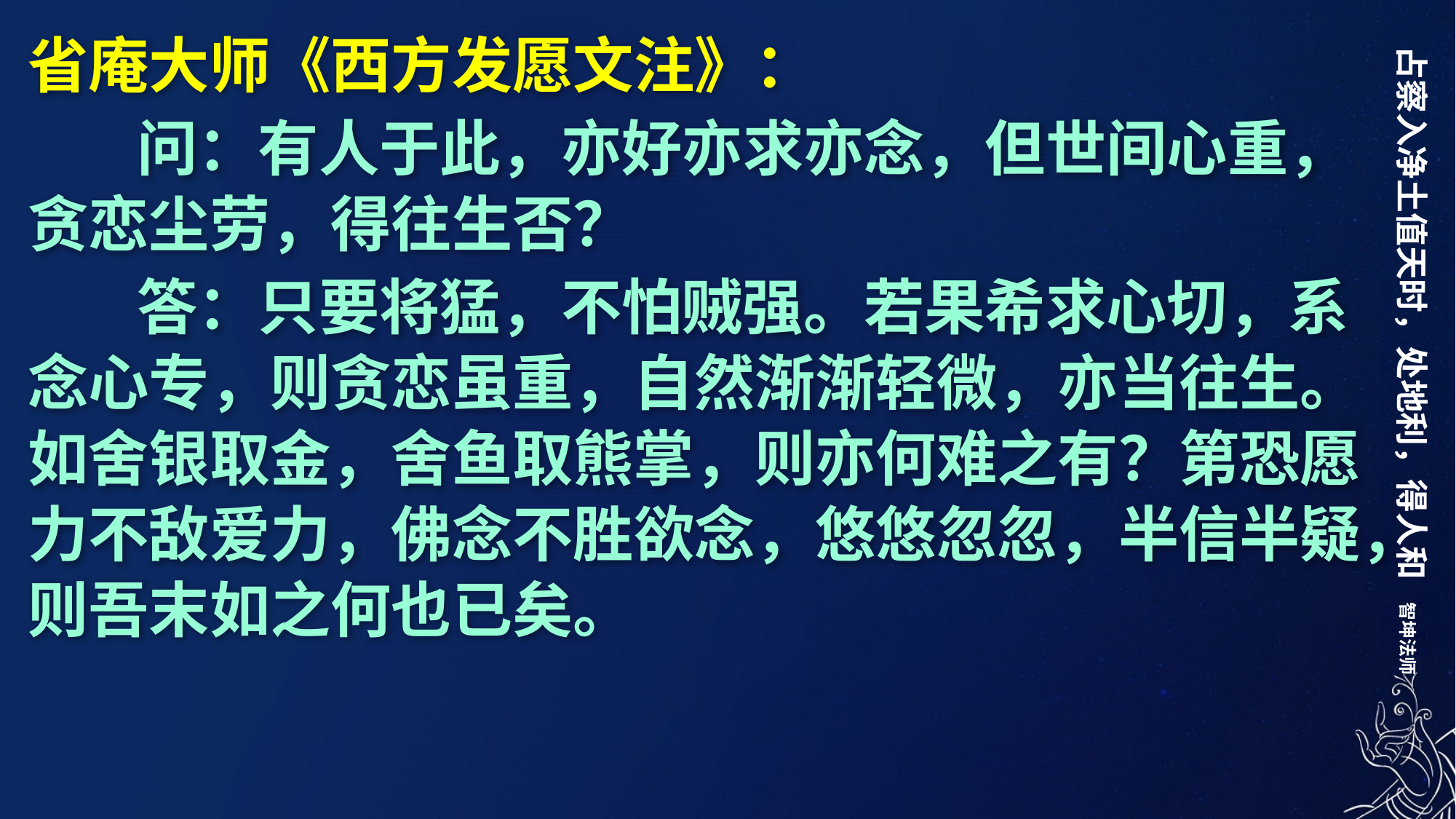

省庵大师《西方发愿文注》：
	问：有人于此，亦好亦求亦念，但世间心重，贪恋尘劳，得往生否？
	答：只要将猛，不怕贼强。若果希求心切，系念心专，则贪恋虽重，自然渐渐轻微，亦当往生。如舍银取金，舍鱼取熊掌，则亦何难之有？第恐愿力不敌爱力，佛念不胜欲念，悠悠忽忽，半信半疑，则吾末如之何也已矣。